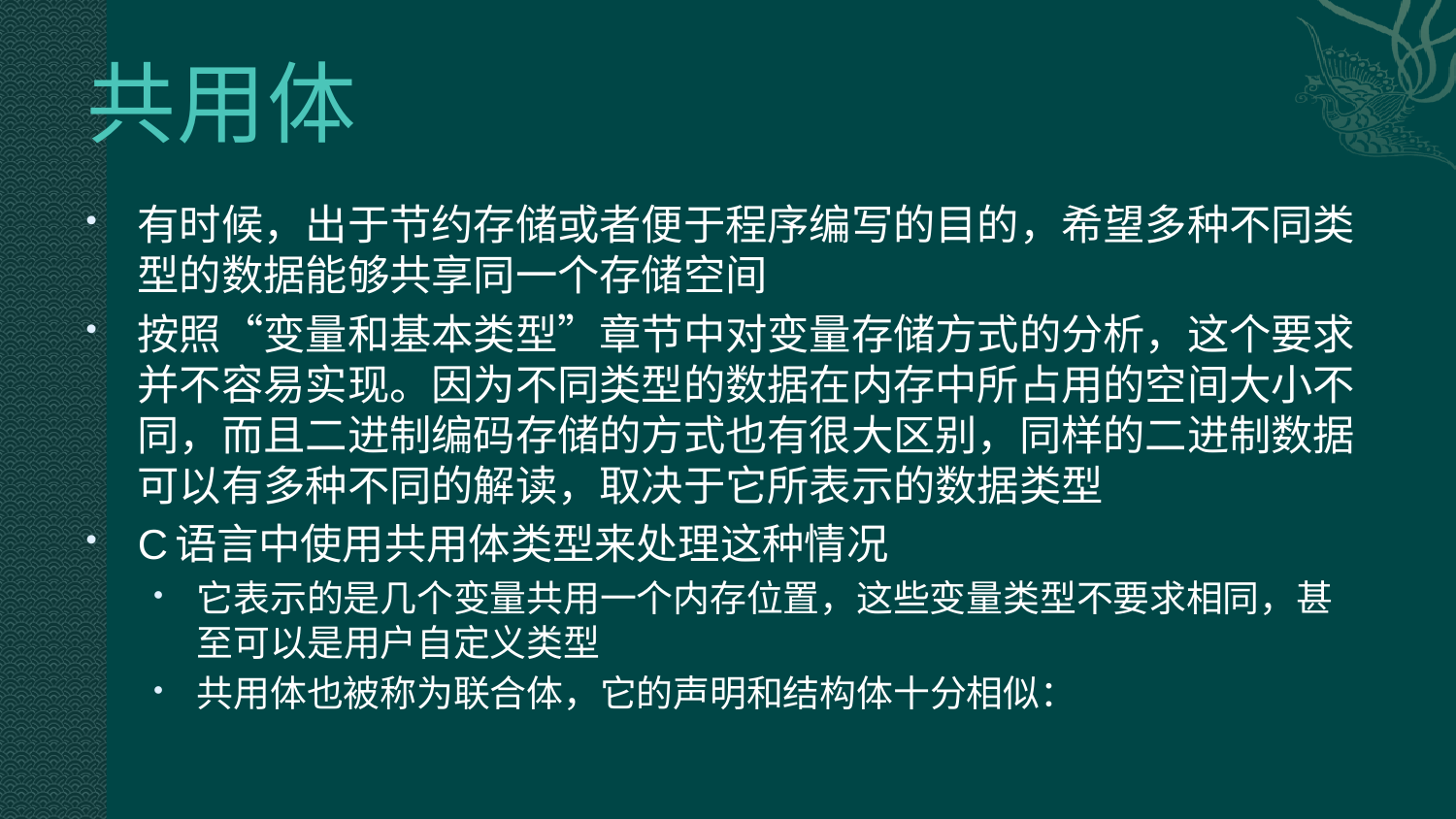

# 共用体
有时候，出于节约存储或者便于程序编写的目的，希望多种不同类型的数据能够共享同一个存储空间
按照“变量和基本类型”章节中对变量存储方式的分析，这个要求并不容易实现。因为不同类型的数据在内存中所占用的空间大小不同，而且二进制编码存储的方式也有很大区别，同样的二进制数据可以有多种不同的解读，取决于它所表示的数据类型
C语言中使用共用体类型来处理这种情况
它表示的是几个变量共用一个内存位置，这些变量类型不要求相同，甚至可以是用户自定义类型
共用体也被称为联合体，它的声明和结构体十分相似：